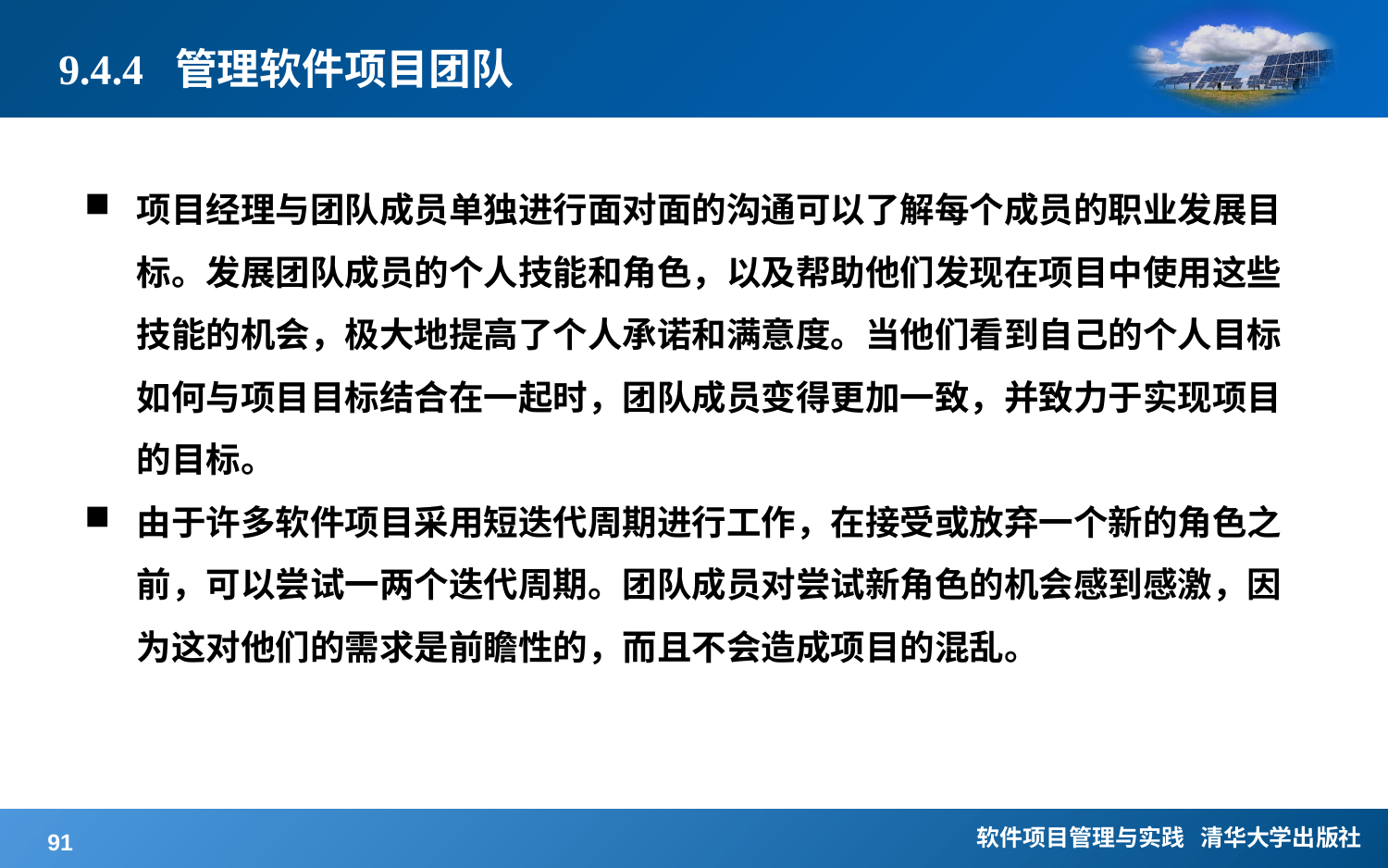

# 9.4.4  管理软件项目团队
项目经理与团队成员单独进行面对面的沟通可以了解每个成员的职业发展目标。发展团队成员的个人技能和角色，以及帮助他们发现在项目中使用这些技能的机会，极大地提高了个人承诺和满意度。当他们看到自己的个人目标如何与项目目标结合在一起时，团队成员变得更加一致，并致力于实现项目的目标。
由于许多软件项目采用短迭代周期进行工作，在接受或放弃一个新的角色之前，可以尝试一两个迭代周期。团队成员对尝试新角色的机会感到感激，因为这对他们的需求是前瞻性的，而且不会造成项目的混乱。